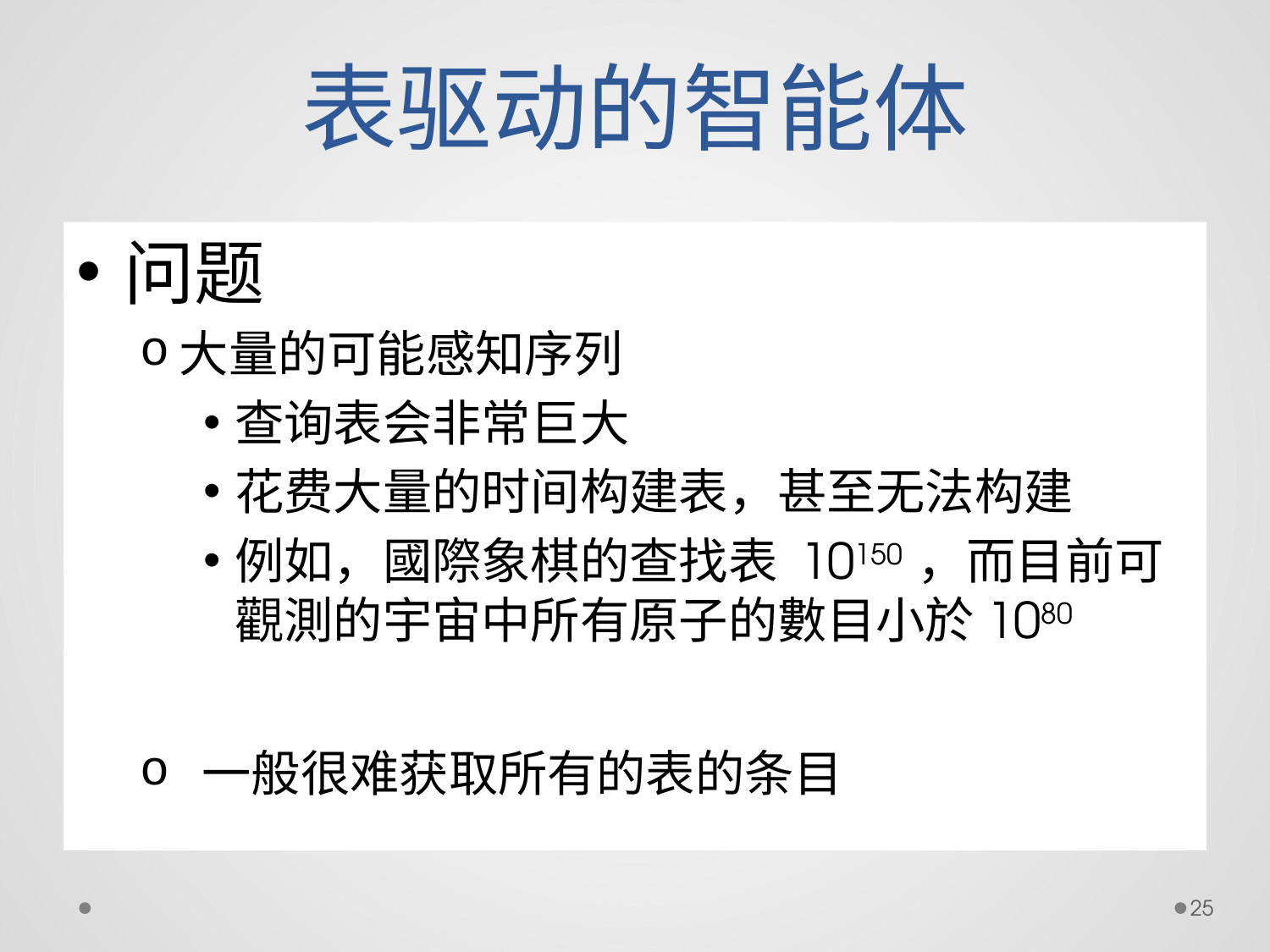

# 表驱动的智能体
问题
大量的可能感知序列
查询表会非常巨大
花费大量的时间构建表，甚至无法构建
例如，國際象棋的查找表 10150 ，而目前可觀測的宇宙中所有原子的數目小於1080

 一般很难获取所有的表的条目
25